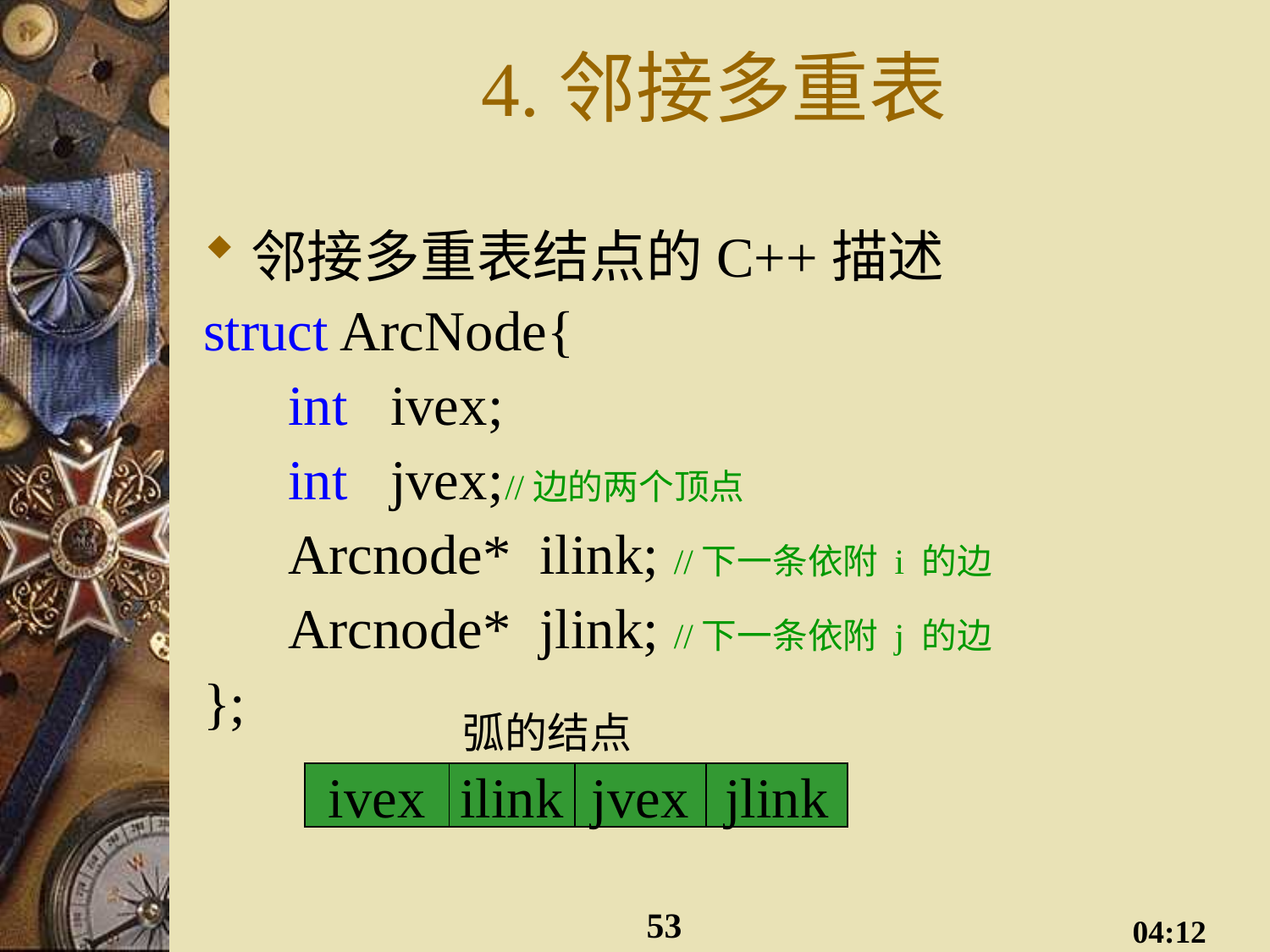

4.邻接多重表
邻接多重表结点的C++描述
struct ArcNode{
      int   ivex;
      int   jvex;	//边的两个顶点
      Arcnode*  ilink; //下一条依附 i 的边
      Arcnode*  jlink; //下一条依附 j 的边
};

弧的结点
ivex
ilink
jvex
jlink